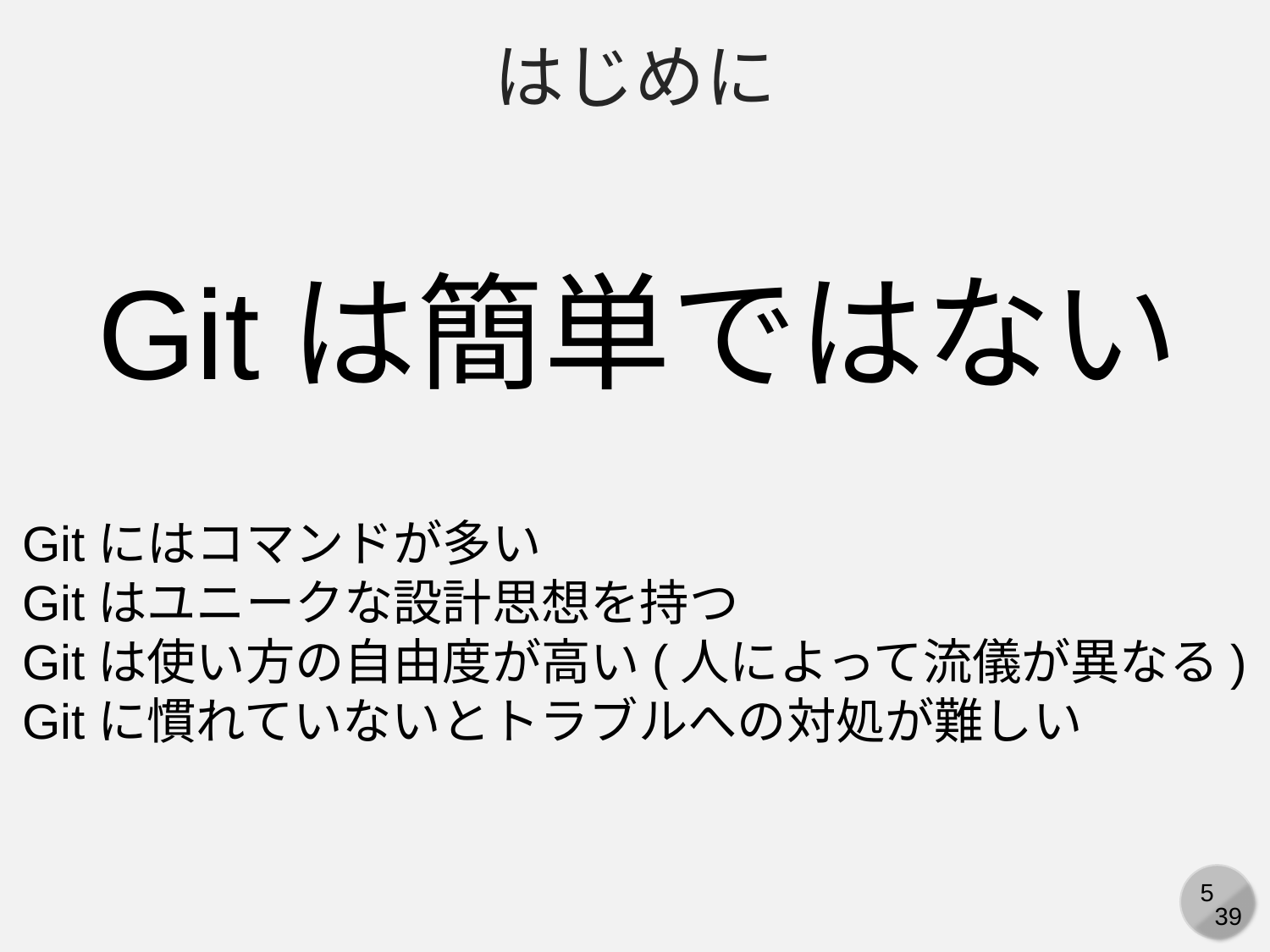

はじめに
Gitは簡単ではない
Gitにはコマンドが多い
Gitはユニークな設計思想を持つ
Gitは使い方の自由度が高い(人によって流儀が異なる)
Gitに慣れていないとトラブルへの対処が難しい